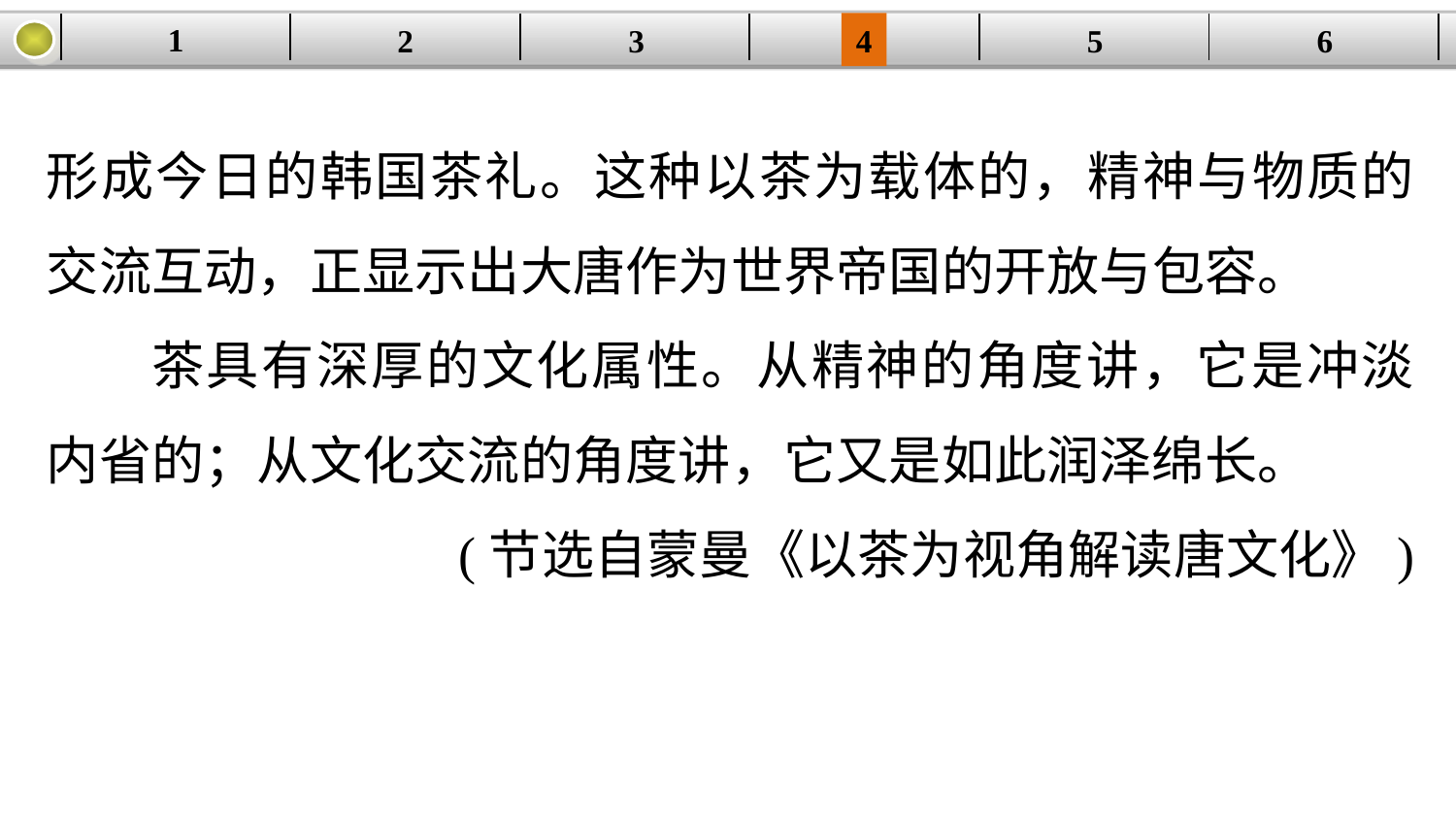

1
3
4
5
6
2
|  |  |  |  |  |  |
| --- | --- | --- | --- | --- | --- |

形成今日的韩国茶礼。这种以茶为载体的，精神与物质的交流互动，正显示出大唐作为世界帝国的开放与包容。
茶具有深厚的文化属性。从精神的角度讲，它是冲淡内省的；从文化交流的角度讲，它又是如此润泽绵长。
(节选自蒙曼《以茶为视角解读唐文化》)